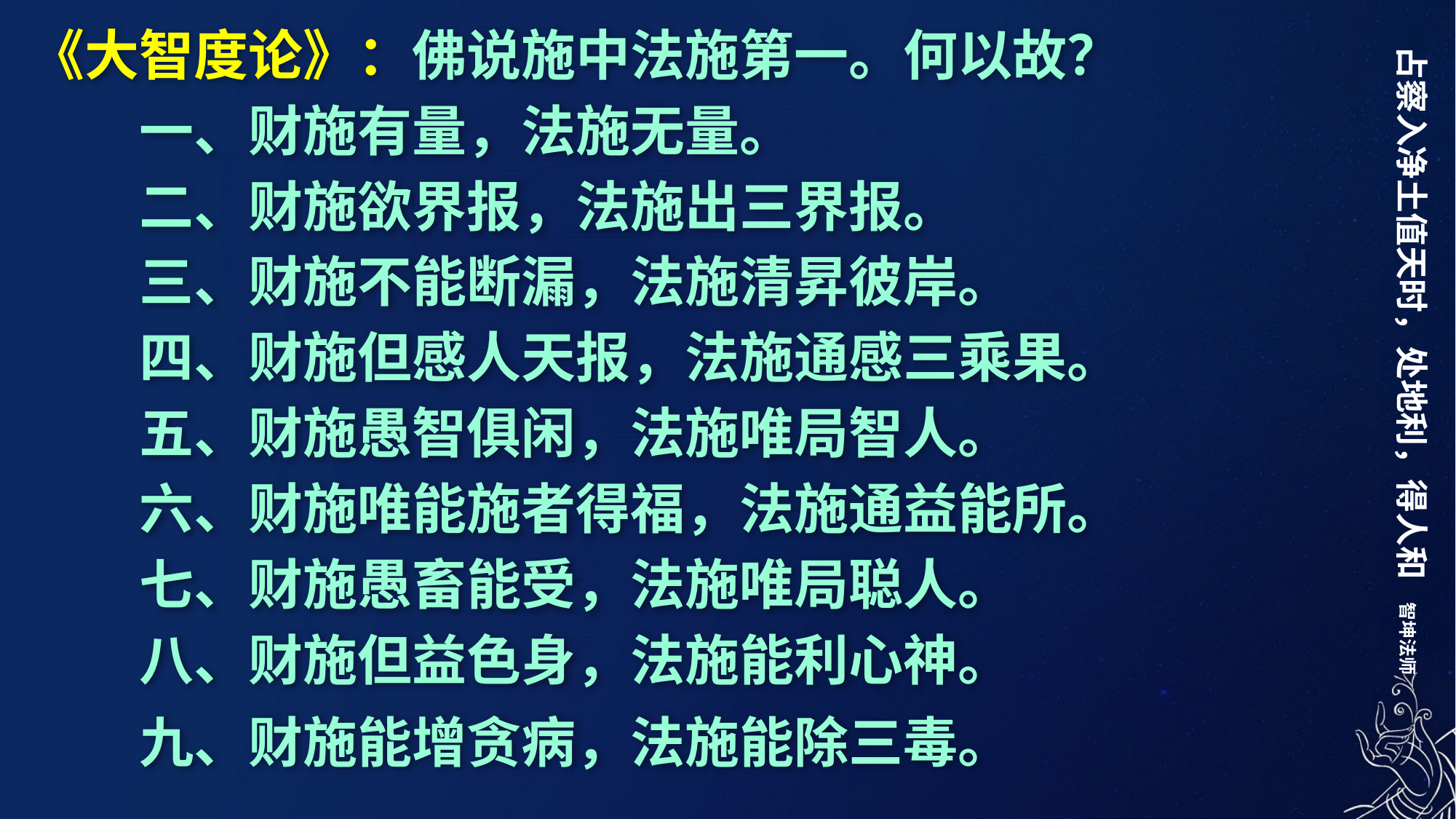

《大智度论》：佛说施中法施第一。何以故？
	一、财施有量，法施无量。
	二、财施欲界报，法施出三界报。
	三、财施不能断漏，法施清昇彼岸。
	四、财施但感人天报，法施通感三乘果。
	五、财施愚智俱闲，法施唯局智人。
	六、财施唯能施者得福，法施通益能所。
	七、财施愚畜能受，法施唯局聪人。
	八、财施但益色身，法施能利心神。
	九、财施能增贪病，法施能除三毒。